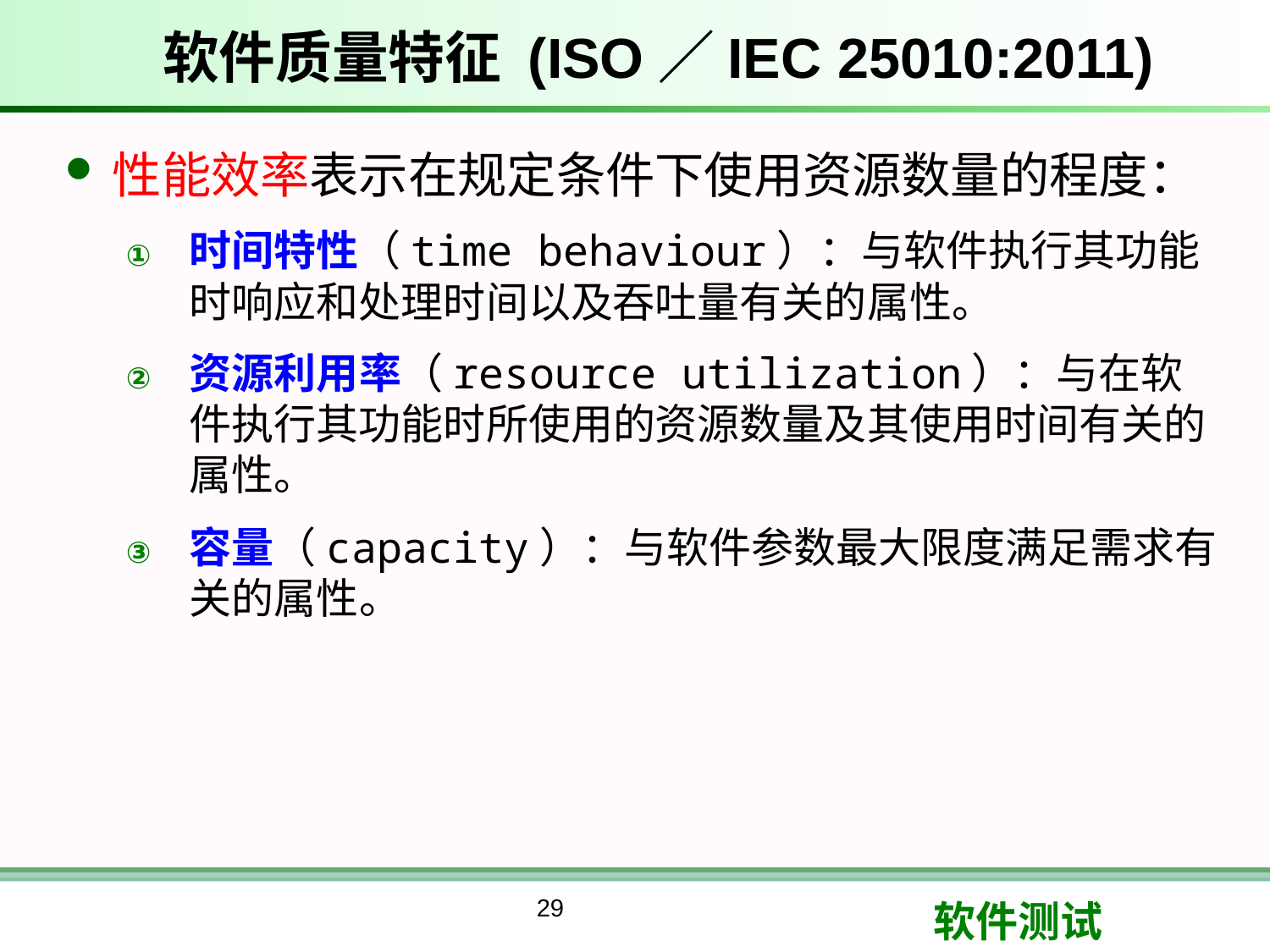

# 软件质量特征 (ISO／IEC 25010:2011)
性能效率表示在规定条件下使用资源数量的程度：
时间特性（time behaviour）：与软件执行其功能时响应和处理时间以及吞吐量有关的属性。
资源利用率（resource utilization）：与在软件执行其功能时所使用的资源数量及其使用时间有关的属性。
容量（capacity）：与软件参数最大限度满足需求有关的属性。

29